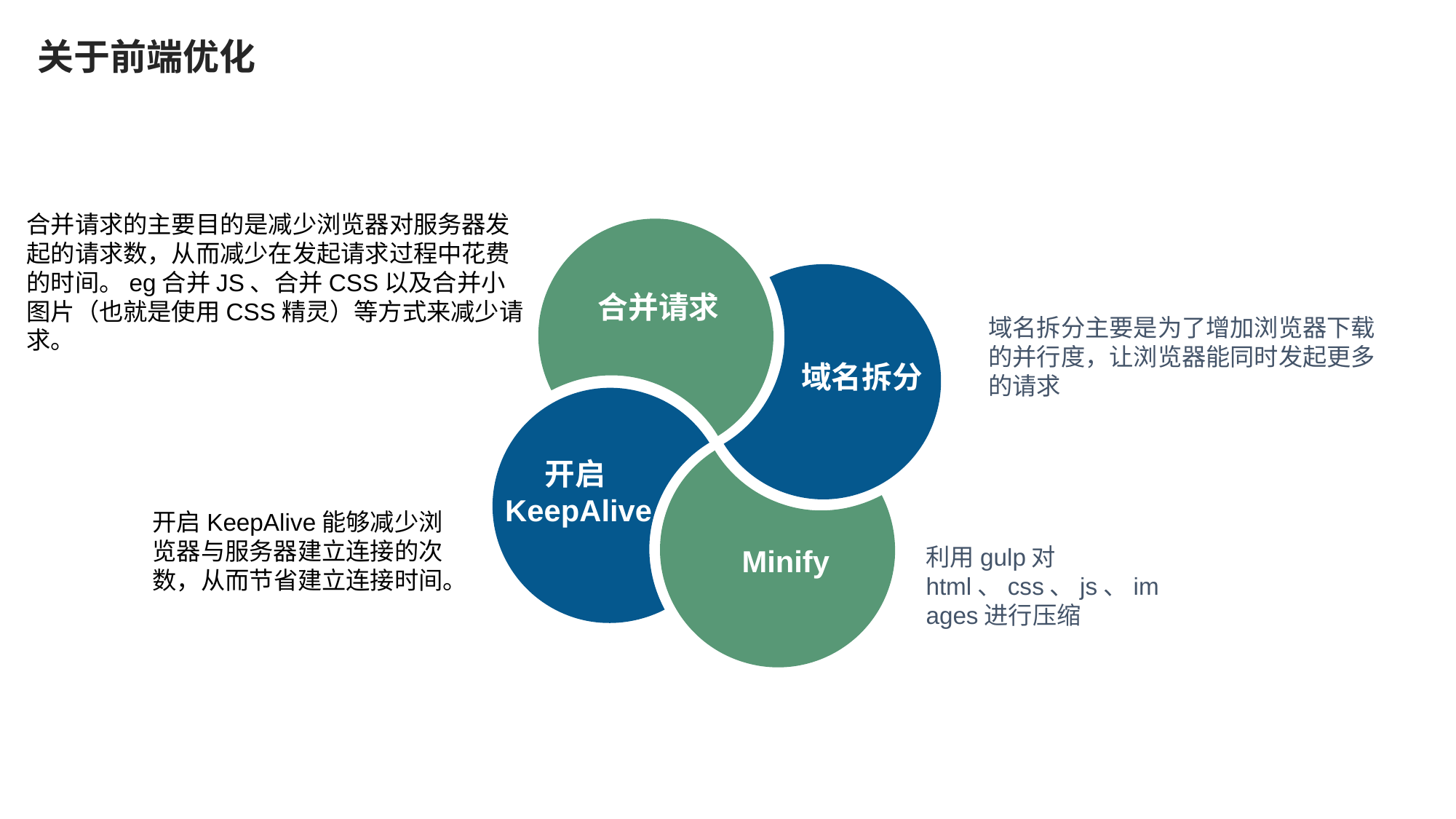

关于前端优化

合并请求

合并请求的主要目的是减少浏览器对服务器发起的请求数，从而减少在发起请求过程中花费的时间。eg合并JS、合并CSS以及合并小图片（也就是使用CSS精灵）等方式来减少请求。

域名拆分
域名拆分主要是为了增加浏览器下载的并行度，让浏览器能同时发起更多的请求

开启KeepAlive

Minify
开启KeepAlive能够减少浏览器与服务器建立连接的次数，从而节省建立连接时间。
利用gulp对html、css、js、images进行压缩